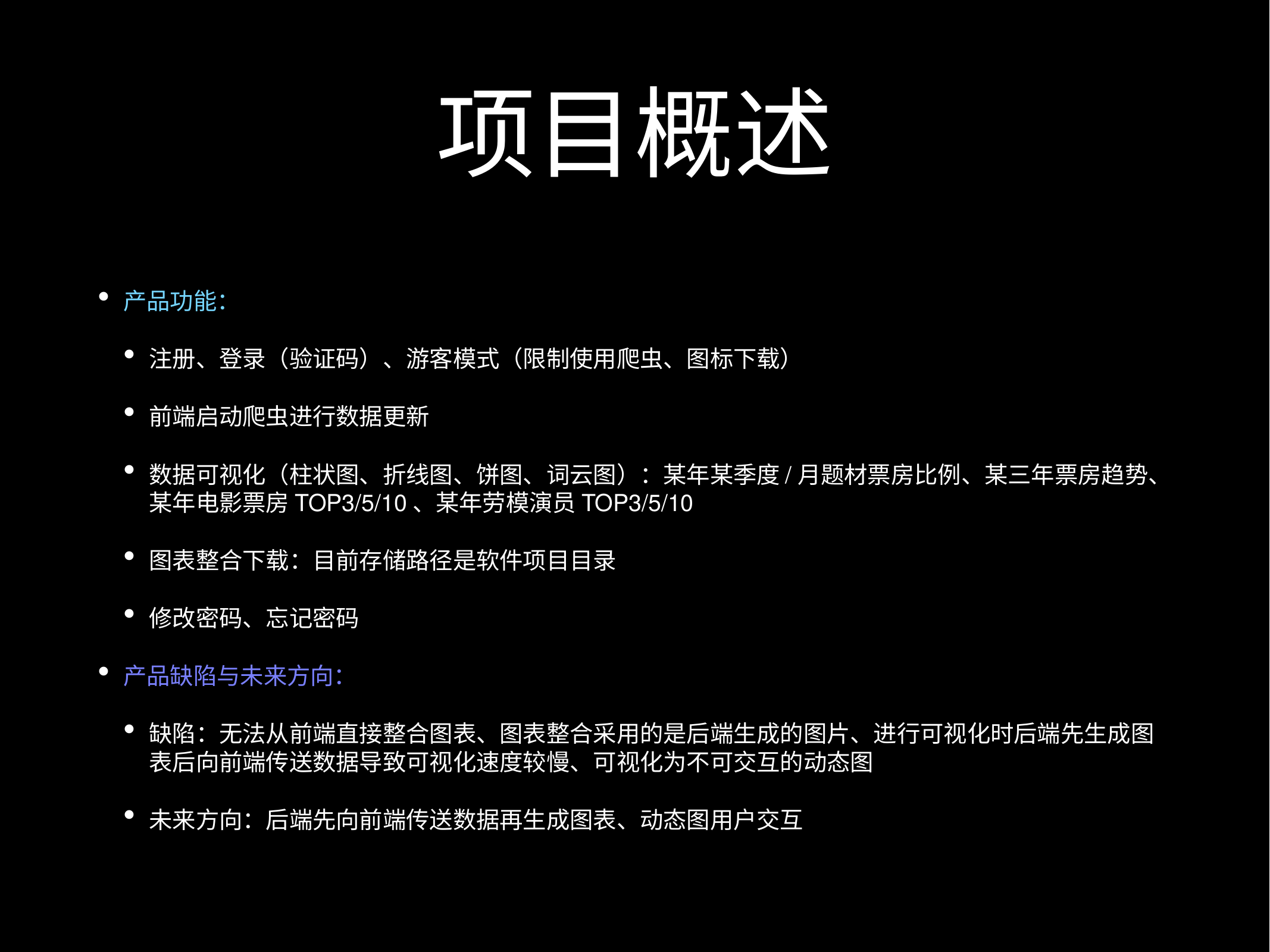

# 项目概述
产品功能：
注册、登录（验证码）、游客模式（限制使用爬虫、图标下载）
前端启动爬虫进行数据更新
数据可视化（柱状图、折线图、饼图、词云图）：某年某季度/月题材票房比例、某三年票房趋势、某年电影票房TOP3/5/10、某年劳模演员TOP3/5/10
图表整合下载：目前存储路径是软件项目目录
修改密码、忘记密码
产品缺陷与未来方向：
缺陷：无法从前端直接整合图表、图表整合采用的是后端生成的图片、进行可视化时后端先生成图表后向前端传送数据导致可视化速度较慢、可视化为不可交互的动态图
未来方向：后端先向前端传送数据再生成图表、动态图用户交互